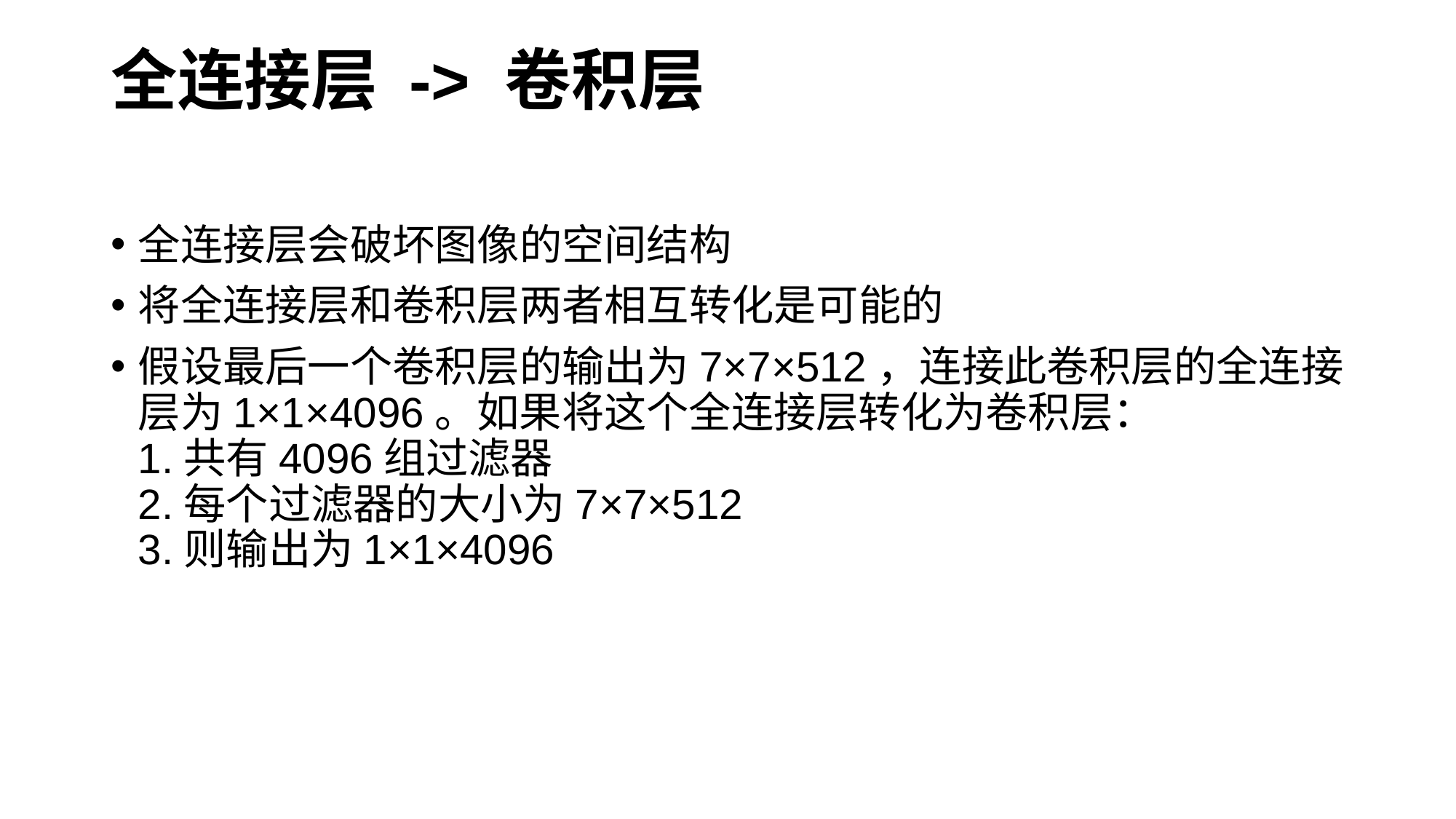

# 全连接层 -> 卷积层
全连接层会破坏图像的空间结构
将全连接层和卷积层两者相互转化是可能的
假设最后一个卷积层的输出为7×7×512，连接此卷积层的全连接层为1×1×4096。如果将这个全连接层转化为卷积层：
1.共有4096组过滤器
2.每个过滤器的大小为7×7×512
3.则输出为1×1×4096